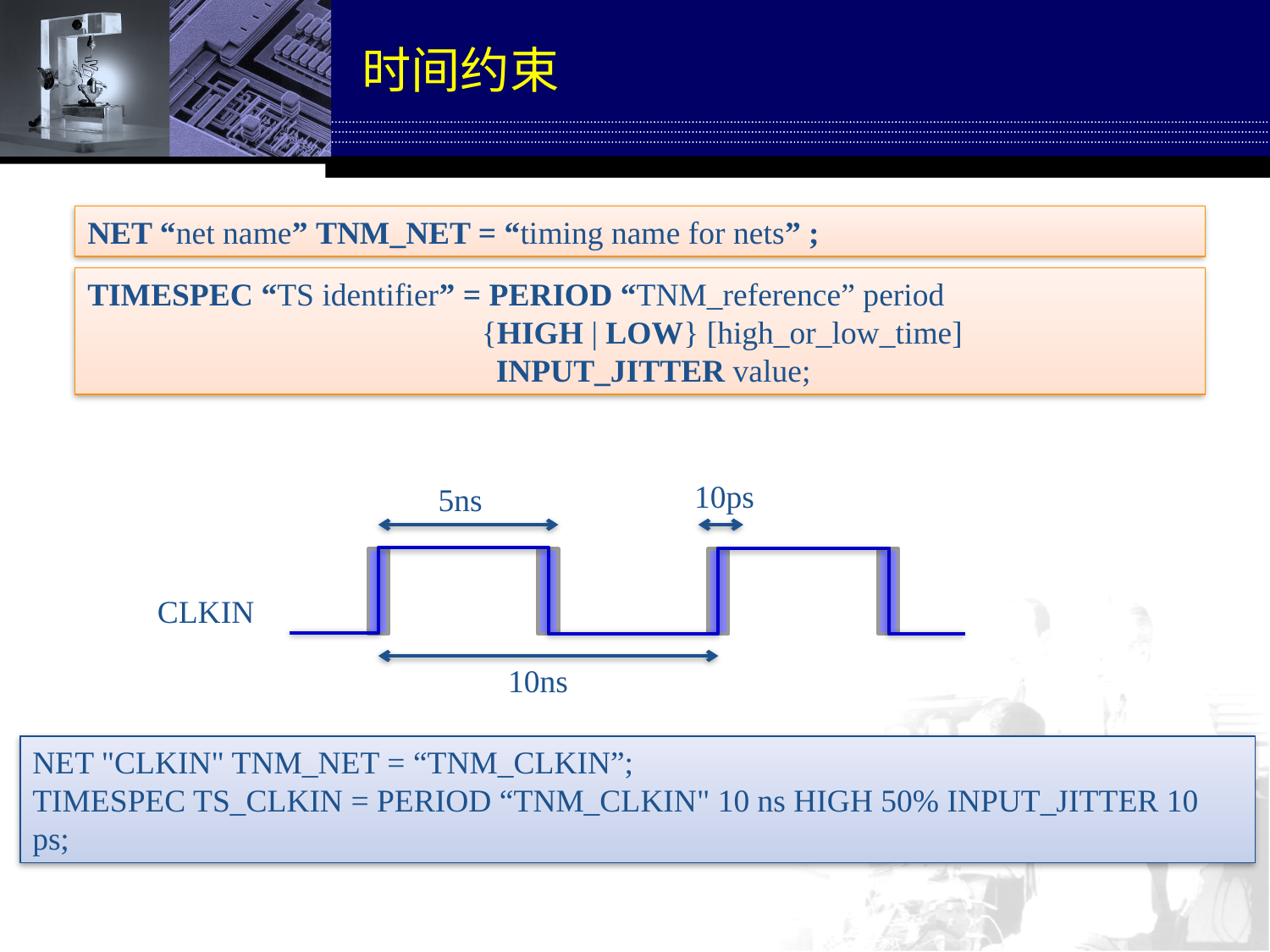

# 时间约束
NET “net name” TNM_NET = “timing name for nets” ;
TIMESPEC “TS identifier” = PERIOD “TNM_reference” period
                                                 {HIGH | LOW} [high_or_low_time]
	                                   INPUT_JITTER value;
10ps

5ns

CLKIN
10ns
NET "CLKIN" TNM_NET = “TNM_CLKIN”;
TIMESPEC TS_CLKIN = PERIOD “TNM_CLKIN" 10 ns HIGH 50% INPUT_JITTER 10 ps;